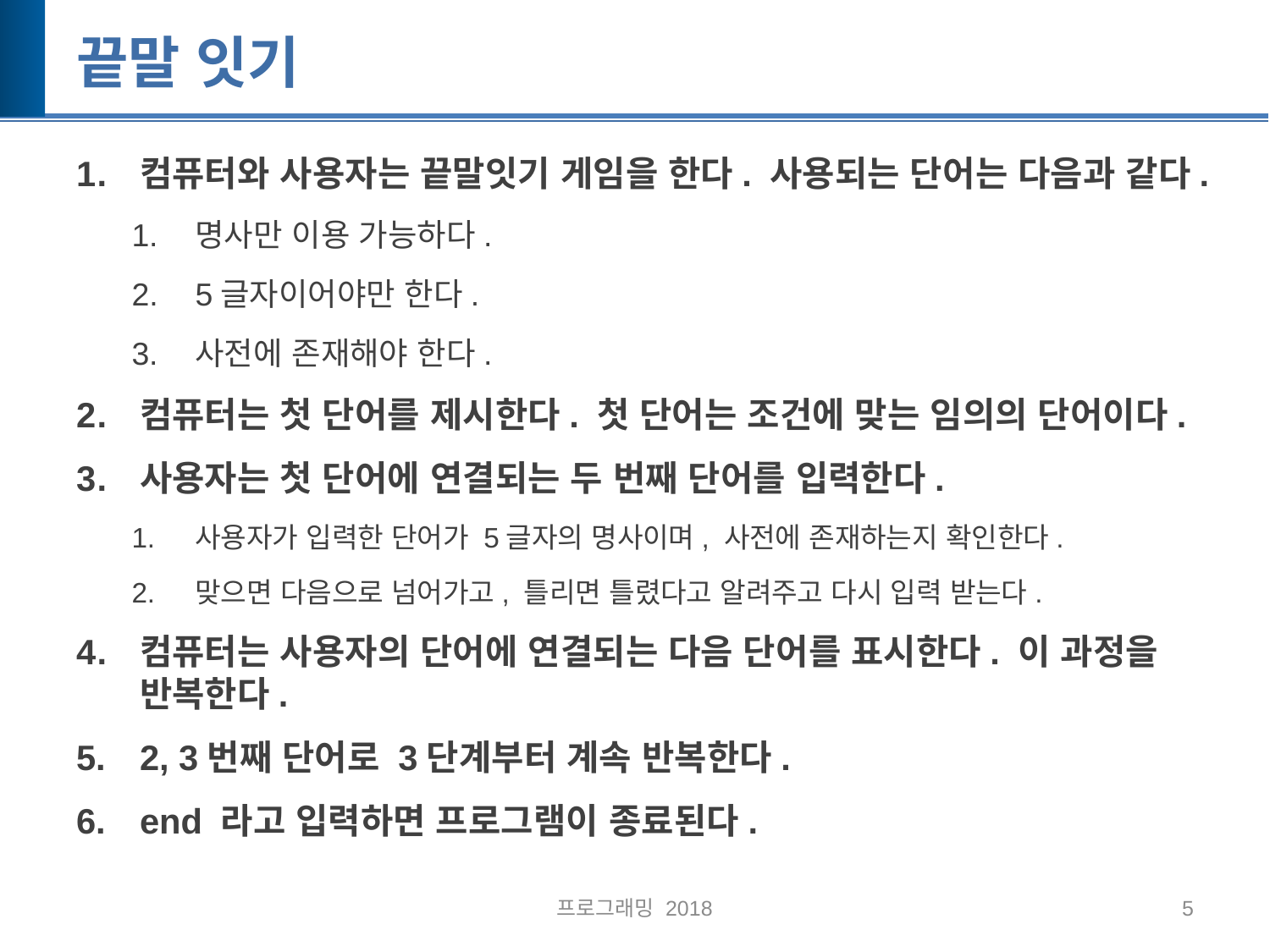

# 끝말 잇기
컴퓨터와 사용자는 끝말잇기 게임을 한다. 사용되는 단어는 다음과 같다.
명사만 이용 가능하다.
5글자이어야만 한다.
사전에 존재해야 한다.
컴퓨터는 첫 단어를 제시한다. 첫 단어는 조건에 맞는 임의의 단어이다.
사용자는 첫 단어에 연결되는 두 번째 단어를 입력한다.
사용자가 입력한 단어가 5글자의 명사이며, 사전에 존재하는지 확인한다.
맞으면 다음으로 넘어가고, 틀리면 틀렸다고 알려주고 다시 입력 받는다.
컴퓨터는 사용자의 단어에 연결되는 다음 단어를 표시한다. 이 과정을 반복한다.
2, 3번째 단어로 3단계부터 계속 반복한다.
end 라고 입력하면 프로그램이 종료된다.
프로그래밍 2018
5